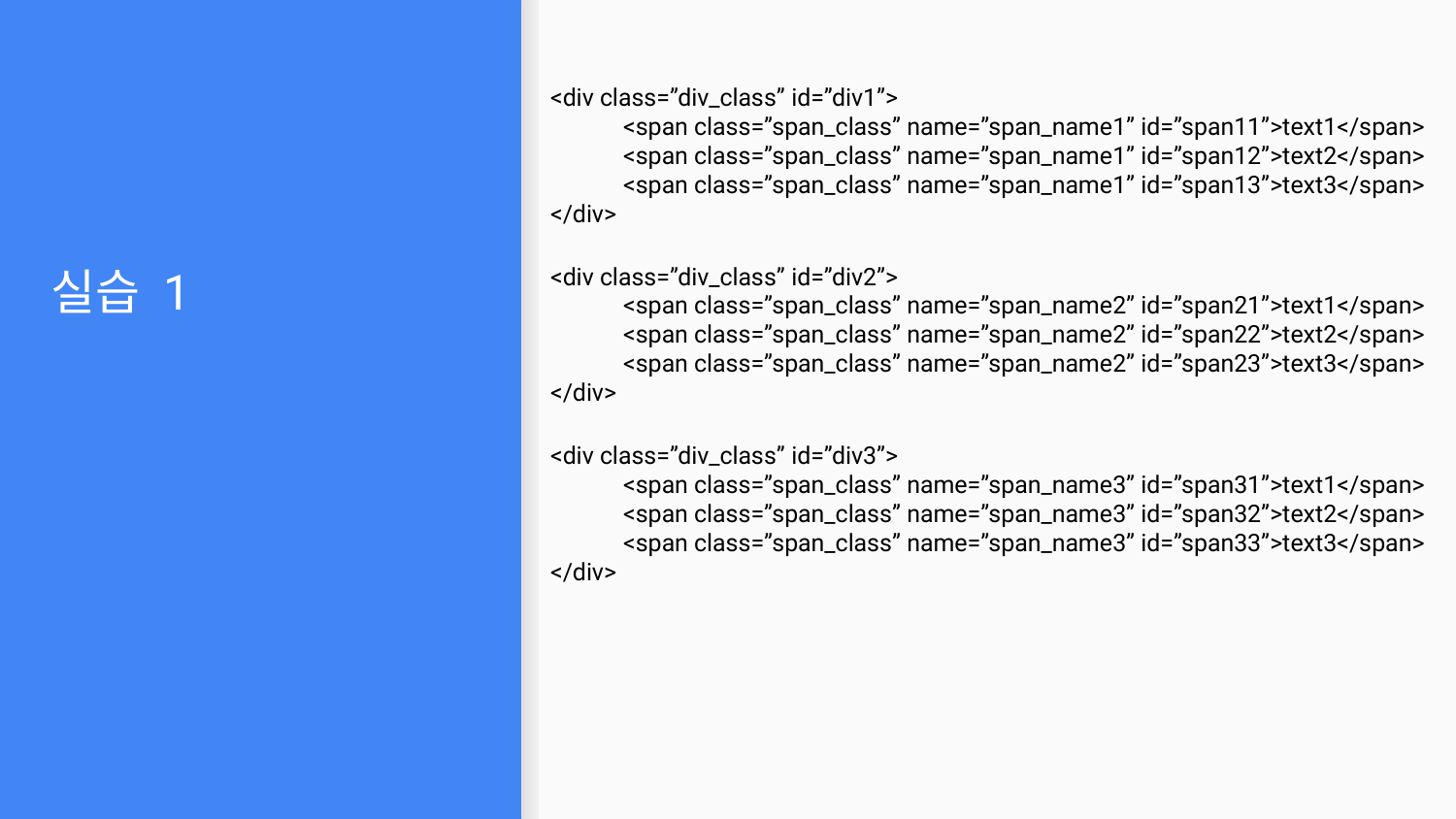

# 실습 1

<div class=”div_class” id=”div1”>
<span class=”span_class” name=”span_name1” id=”span11”>text1</span>
<span class=”span_class” name=”span_name1” id=”span12”>text2</span>
<span class=”span_class” name=”span_name1” id=”span13”>text3</span>
</div>

<div class=”div_class” id=”div2”>
<span class=”span_class” name=”span_name2” id=”span21”>text1</span>
<span class=”span_class” name=”span_name2” id=”span22”>text2</span>
<span class=”span_class” name=”span_name2” id=”span23”>text3</span>
</div>

<div class=”div_class” id=”div3”>
<span class=”span_class” name=”span_name3” id=”span31”>text1</span>
<span class=”span_class” name=”span_name3” id=”span32”>text2</span>
<span class=”span_class” name=”span_name3” id=”span33”>text3</span>
</div>